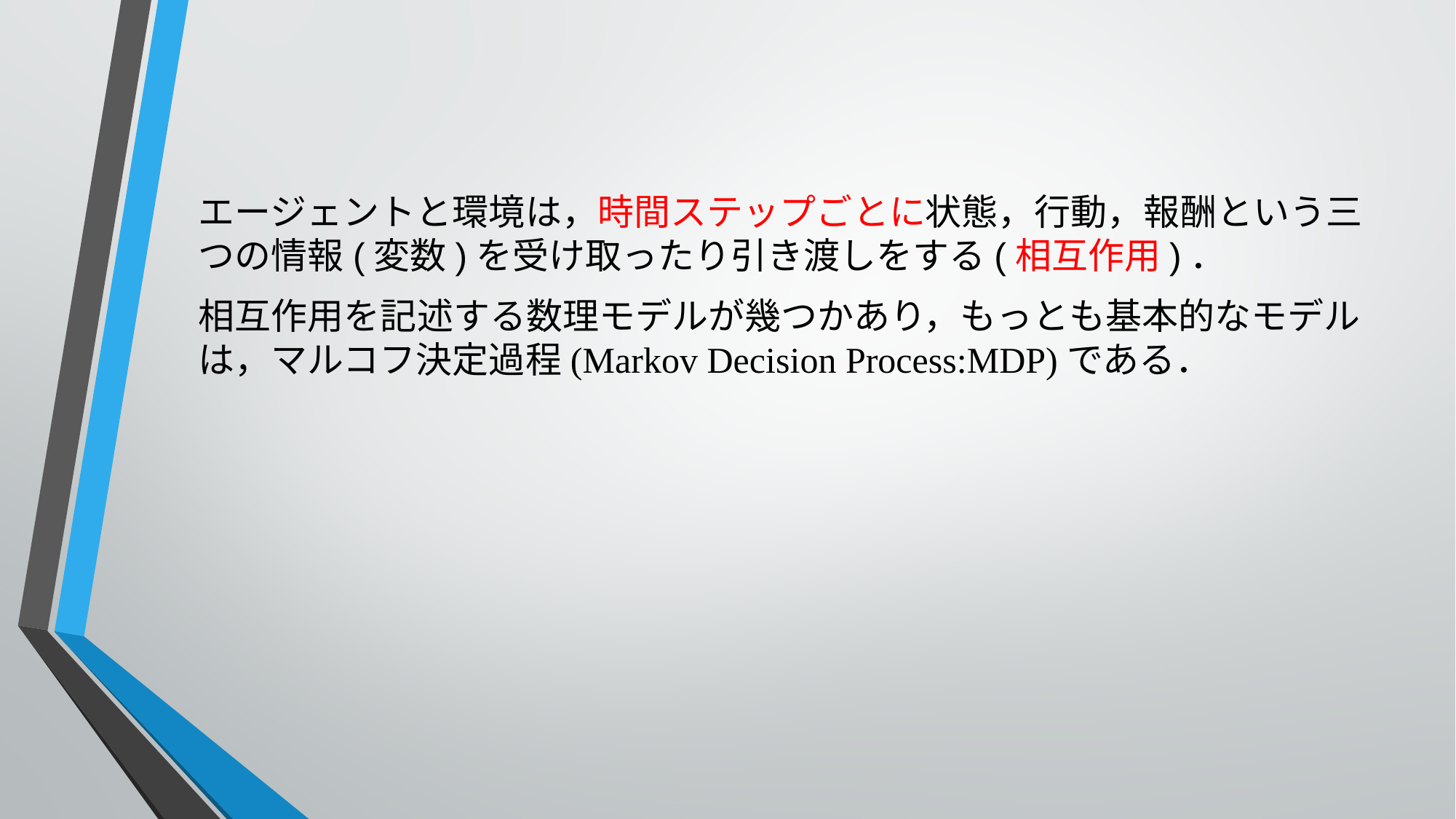

エージェントと環境は，時間ステップごとに状態，行動，報酬という三つの情報(変数)を受け取ったり引き渡しをする(相互作用)．
相互作用を記述する数理モデルが幾つかあり，もっとも基本的なモデルは，マルコフ決定過程(Markov Decision Process:MDP)である．